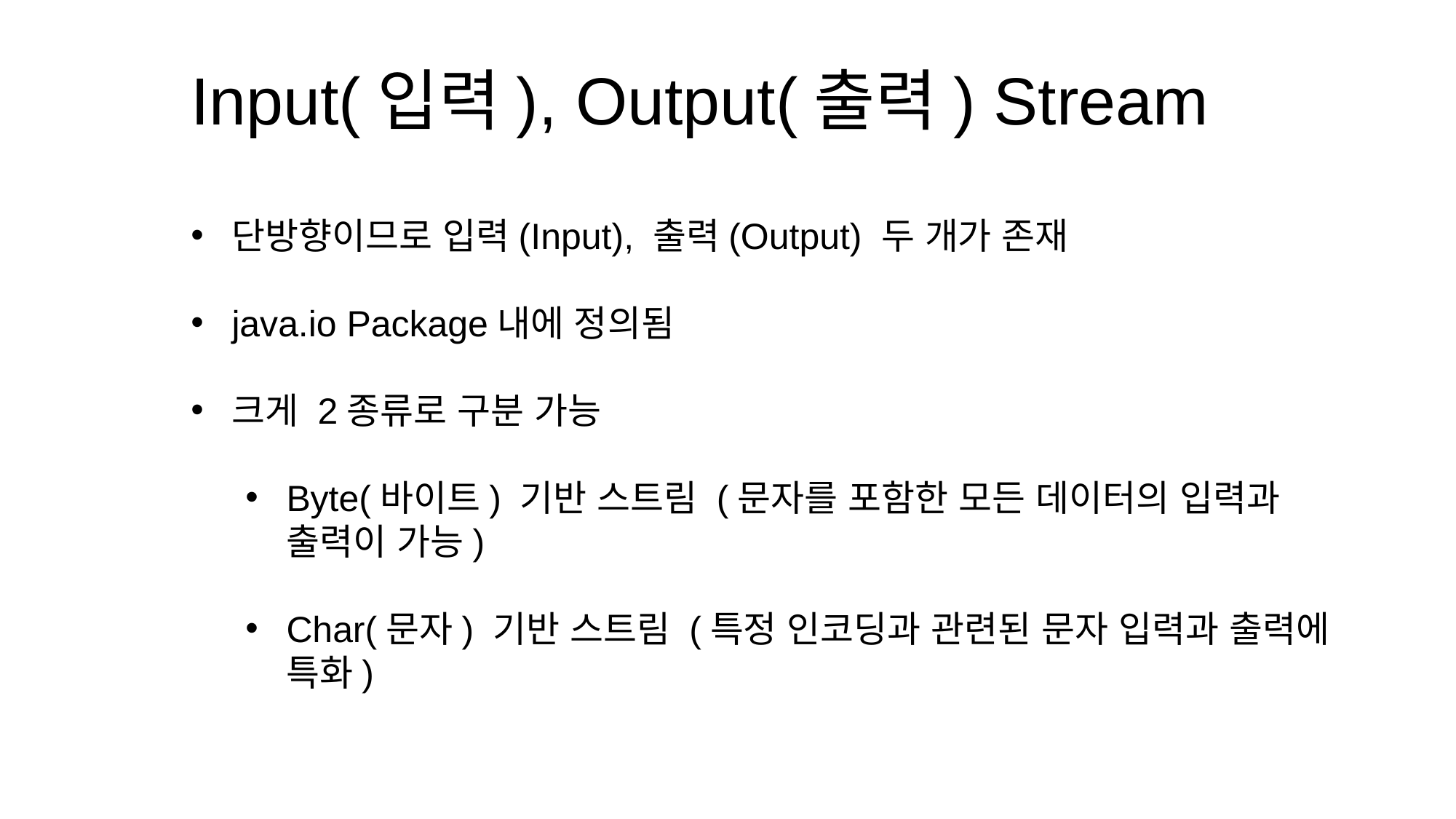

Input(입력), Output(출력) Stream
단방향이므로 입력(Input), 출력(Output) 두 개가 존재

java.io Package내에 정의됨

크게 2종류로 구분 가능

Byte(바이트) 기반 스트림 (문자를 포함한 모든 데이터의 입력과 출력이 가능)

Char(문자) 기반 스트림 (특정 인코딩과 관련된 문자 입력과 출력에 특화)